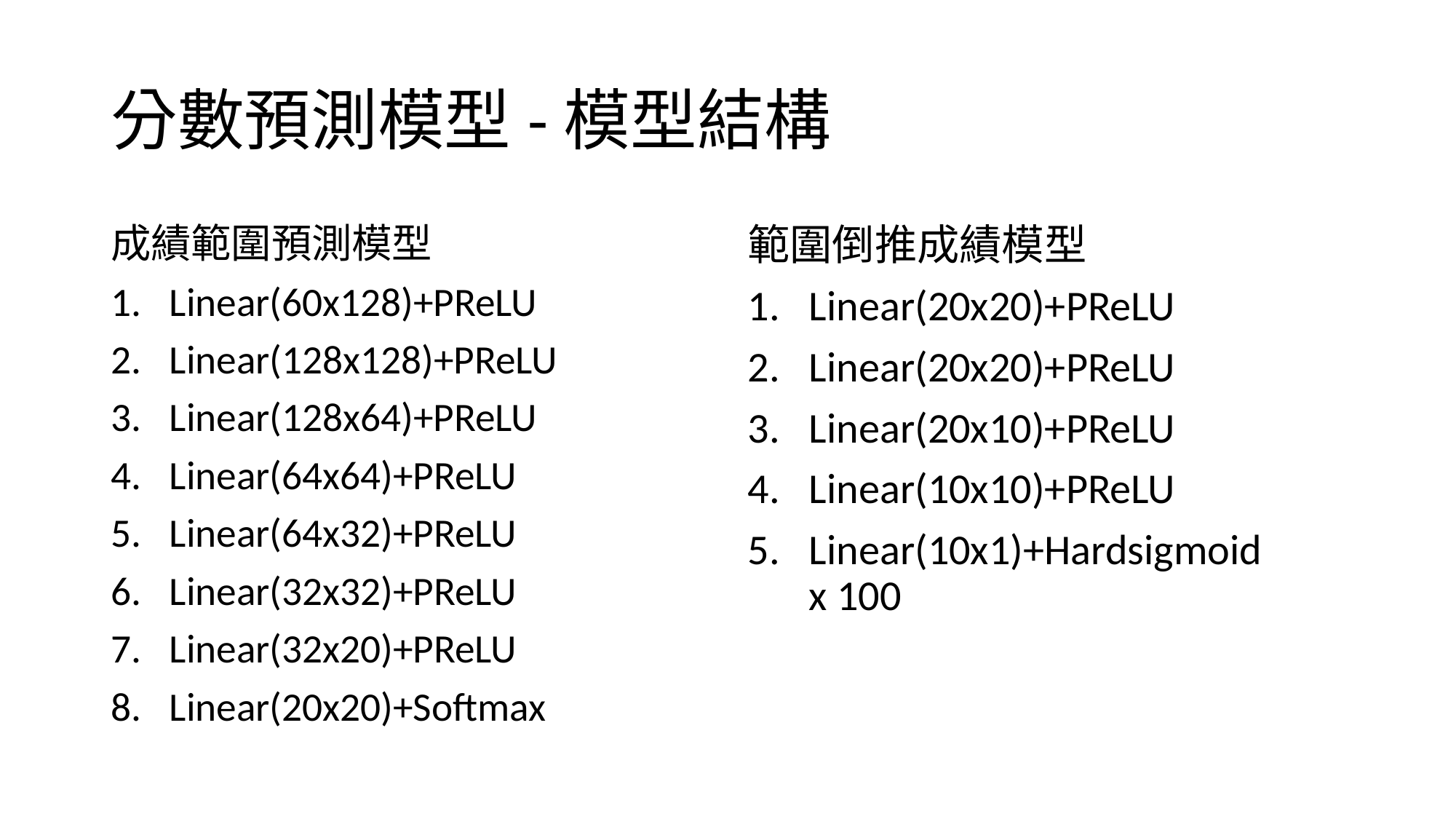

# 分數預測模型-模型結構
成績範圍預測模型
Linear(60x128)+PReLU
Linear(128x128)+PReLU
Linear(128x64)+PReLU
Linear(64x64)+PReLU
Linear(64x32)+PReLU
Linear(32x32)+PReLU
Linear(32x20)+PReLU
Linear(20x20)+Softmax

範圍倒推成績模型
Linear(20x20)+PReLU
Linear(20x20)+PReLU
Linear(20x10)+PReLU
Linear(10x10)+PReLU
Linear(10x1)+Hardsigmoid
x 100